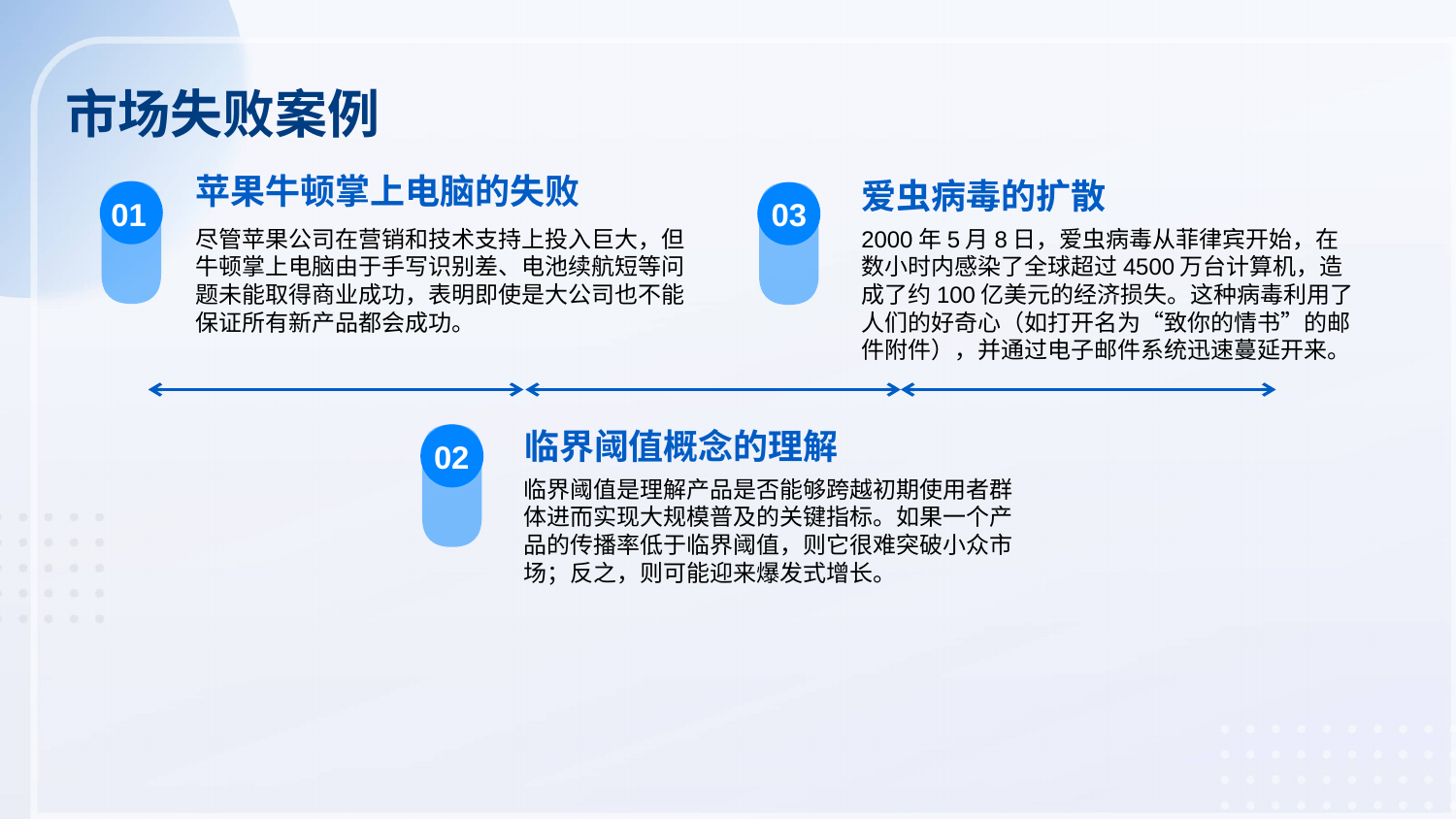

市场失败案例
苹果牛顿掌上电脑的失败
爱虫病毒的扩散
01
03

尽管苹果公司在营销和技术支持上投入巨大，但牛顿掌上电脑由于手写识别差、电池续航短等问题未能取得商业成功，表明即使是大公司也不能保证所有新产品都会成功。
2000年5月8日，爱虫病毒从菲律宾开始，在数小时内感染了全球超过4500万台计算机，造成了约100亿美元的经济损失。这种病毒利用了人们的好奇心（如打开名为“致你的情书”的邮件附件），并通过电子邮件系统迅速蔓延开来。

临界阈值概念的理解
02

临界阈值是理解产品是否能够跨越初期使用者群体进而实现大规模普及的关键指标。如果一个产品的传播率低于临界阈值，则它很难突破小众市场；反之，则可能迎来爆发式增长。